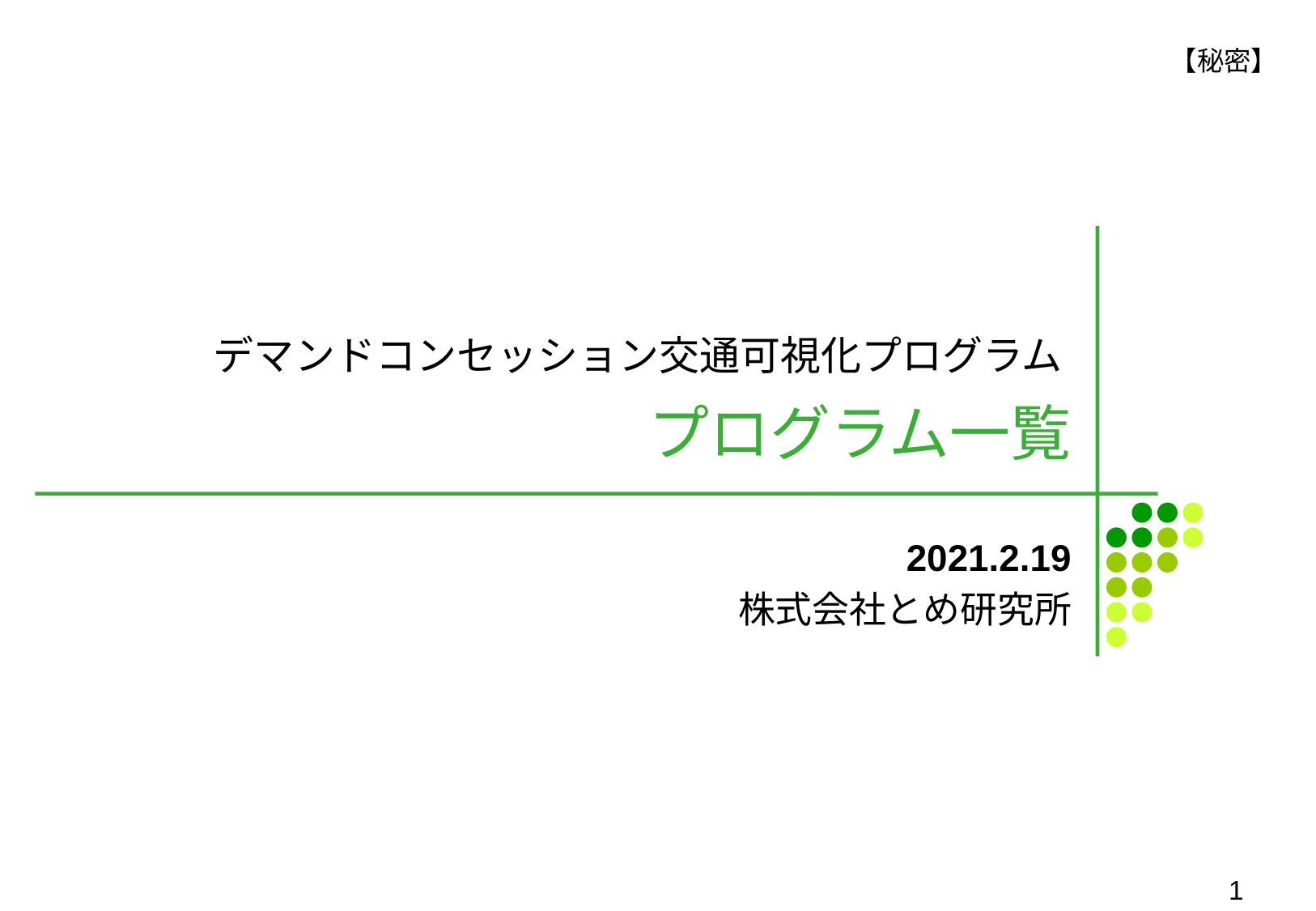

【秘密】
デマンドコンセッション交通可視化プログラム
# プログラム一覧
2021.2.19
株式会社とめ研究所
1